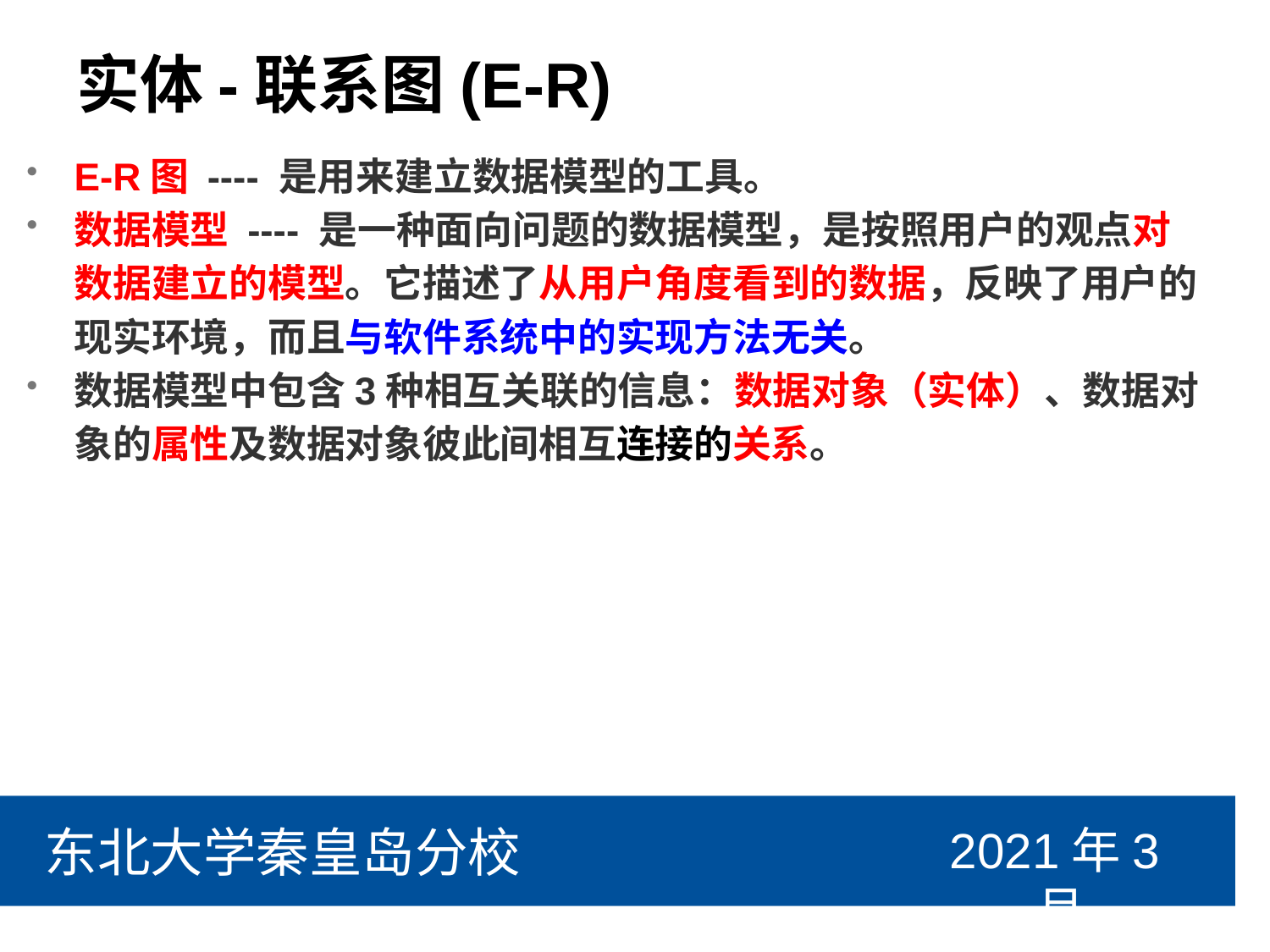

# 实体-联系图(E-R)
E-R图 ---- 是用来建立数据模型的工具。
数据模型 ---- 是一种面向问题的数据模型，是按照用户的观点对数据建立的模型。它描述了从用户角度看到的数据，反映了用户的现实环境，而且与软件系统中的实现方法无关。
数据模型中包含3种相互关联的信息：数据对象（实体）、数据对象的属性及数据对象彼此间相互连接的关系。